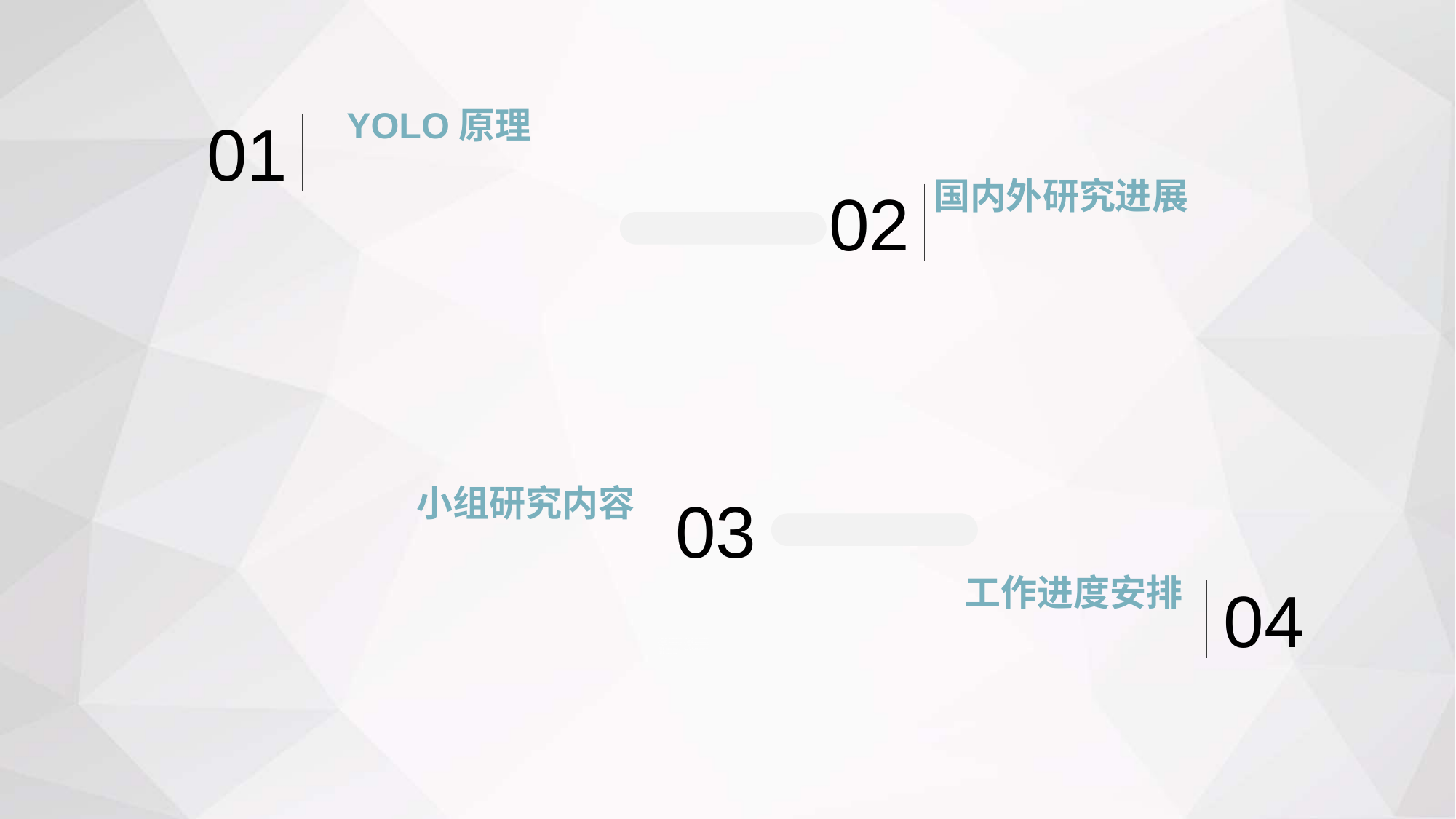

YOLO原理
01
国内外研究进展
02

小组研究内容
03

工作进度安排
04